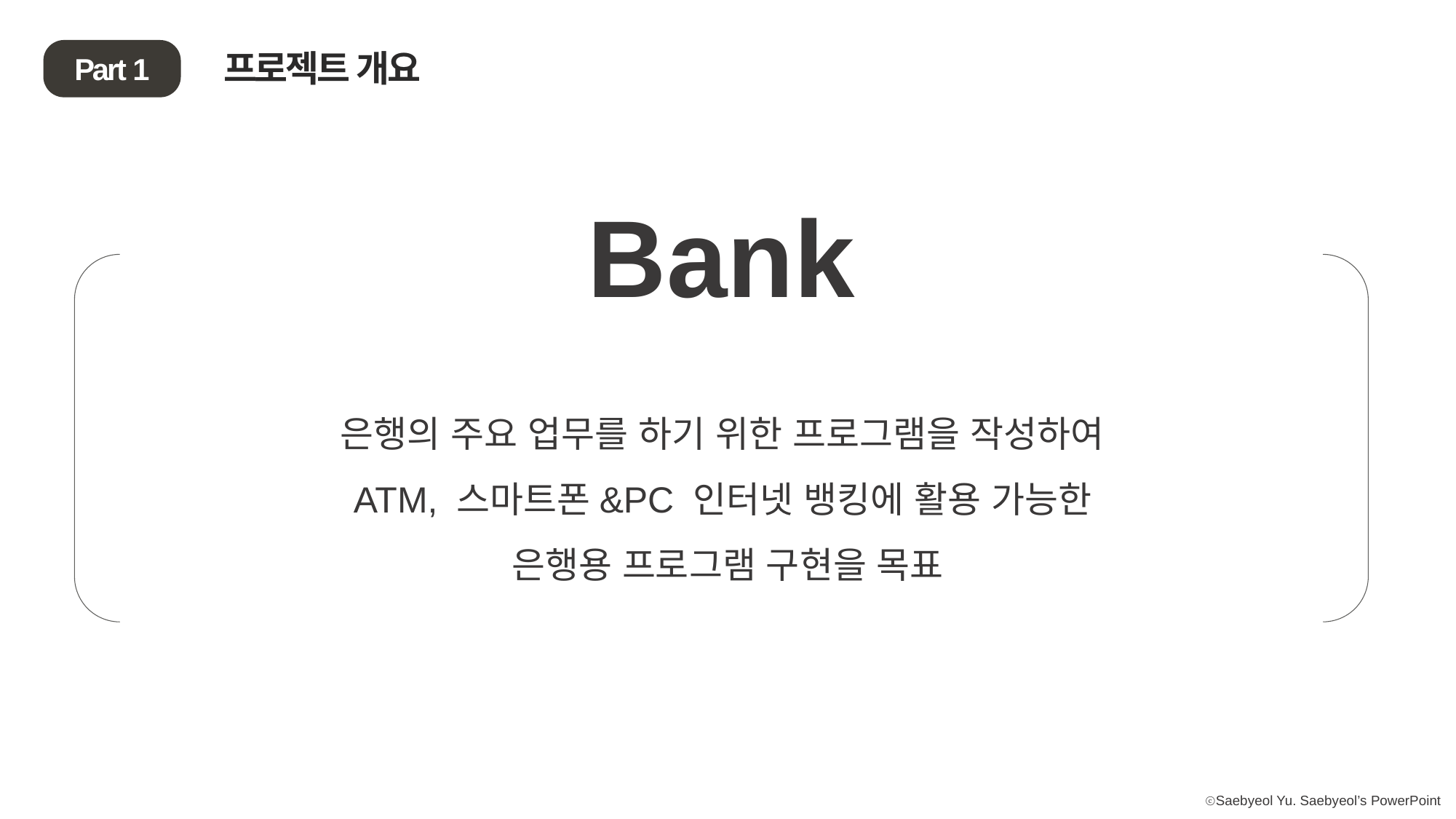

프로젝트 개요
Part 1
Bank

은행의 주요 업무를 하기 위한 프로그램을 작성하여
ATM, 스마트폰&PC 인터넷 뱅킹에 활용 가능한
은행용 프로그램 구현을 목표